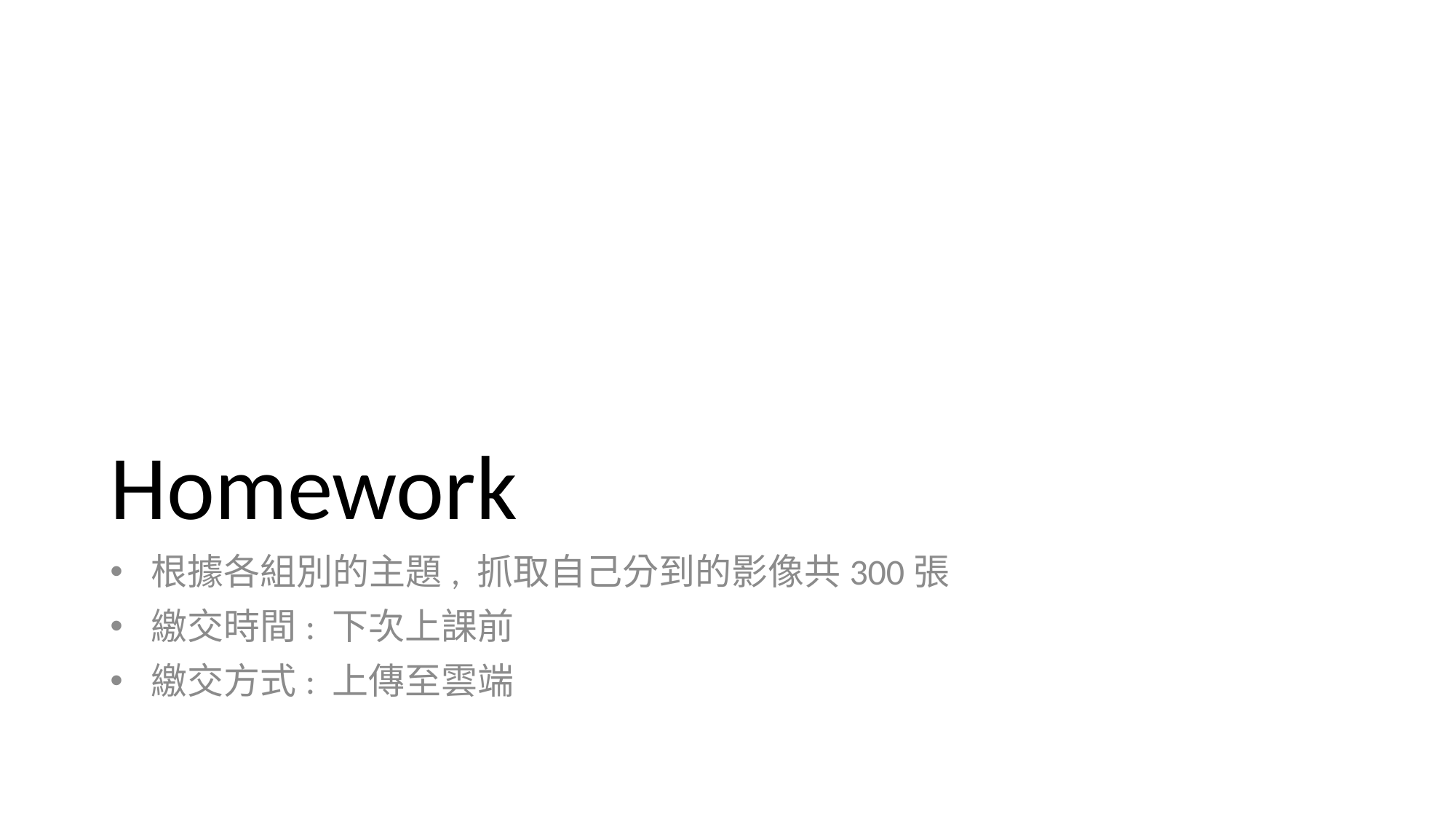

# Homework
根據各組別的主題, 抓取自己分到的影像共300張
繳交時間: 下次上課前
繳交方式: 上傳至雲端